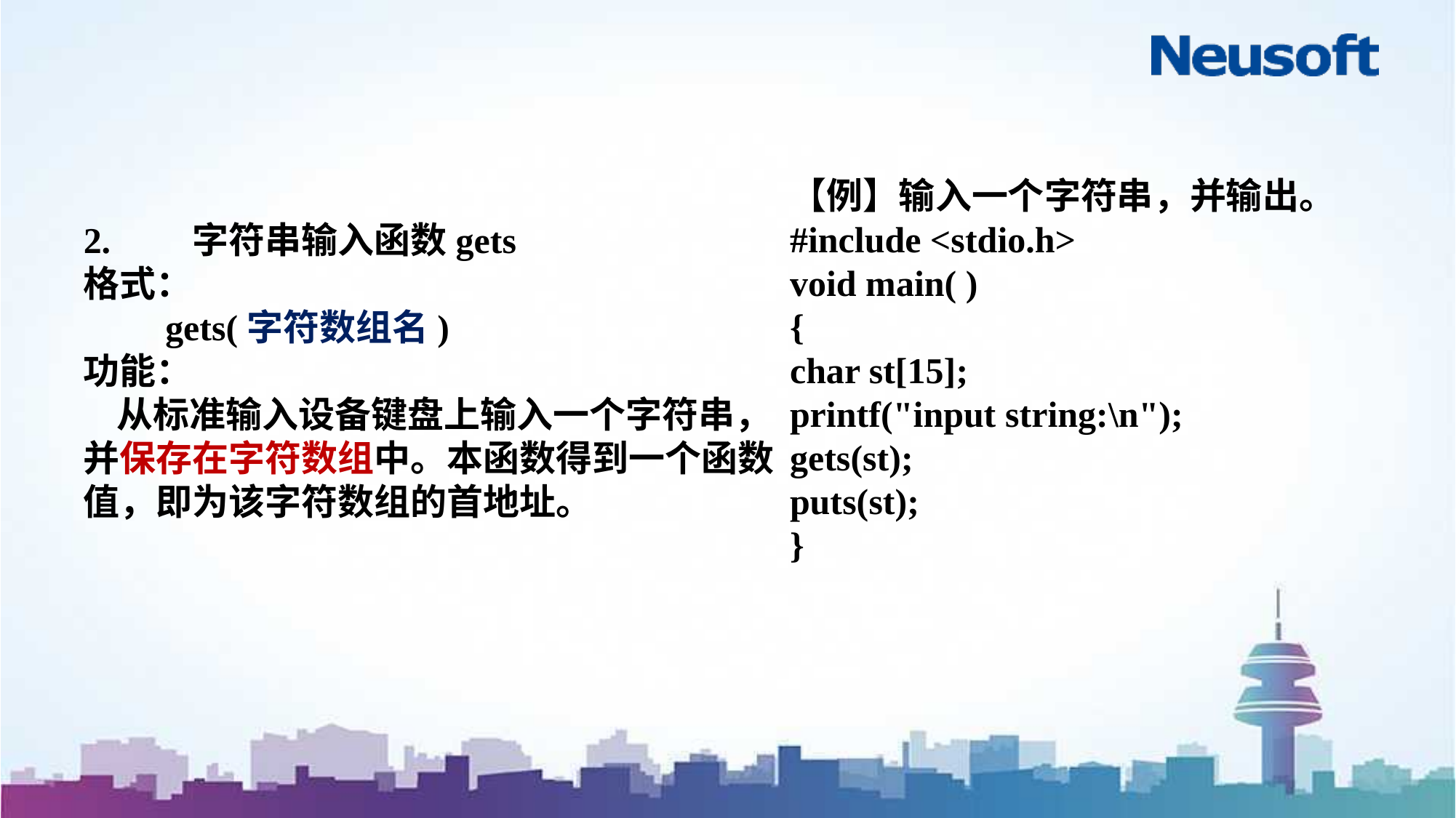

#
【例】输入一个字符串，并输出。
#include <stdio.h>
void main( )
{
char st[15];
printf("input string:\n");
gets(st);
puts(st);
}
2.	字符串输入函数gets
格式：
         gets(字符数组名)
功能：
   从标准输入设备键盘上输入一个字符串，并保存在字符数组中。本函数得到一个函数值，即为该字符数组的首地址。